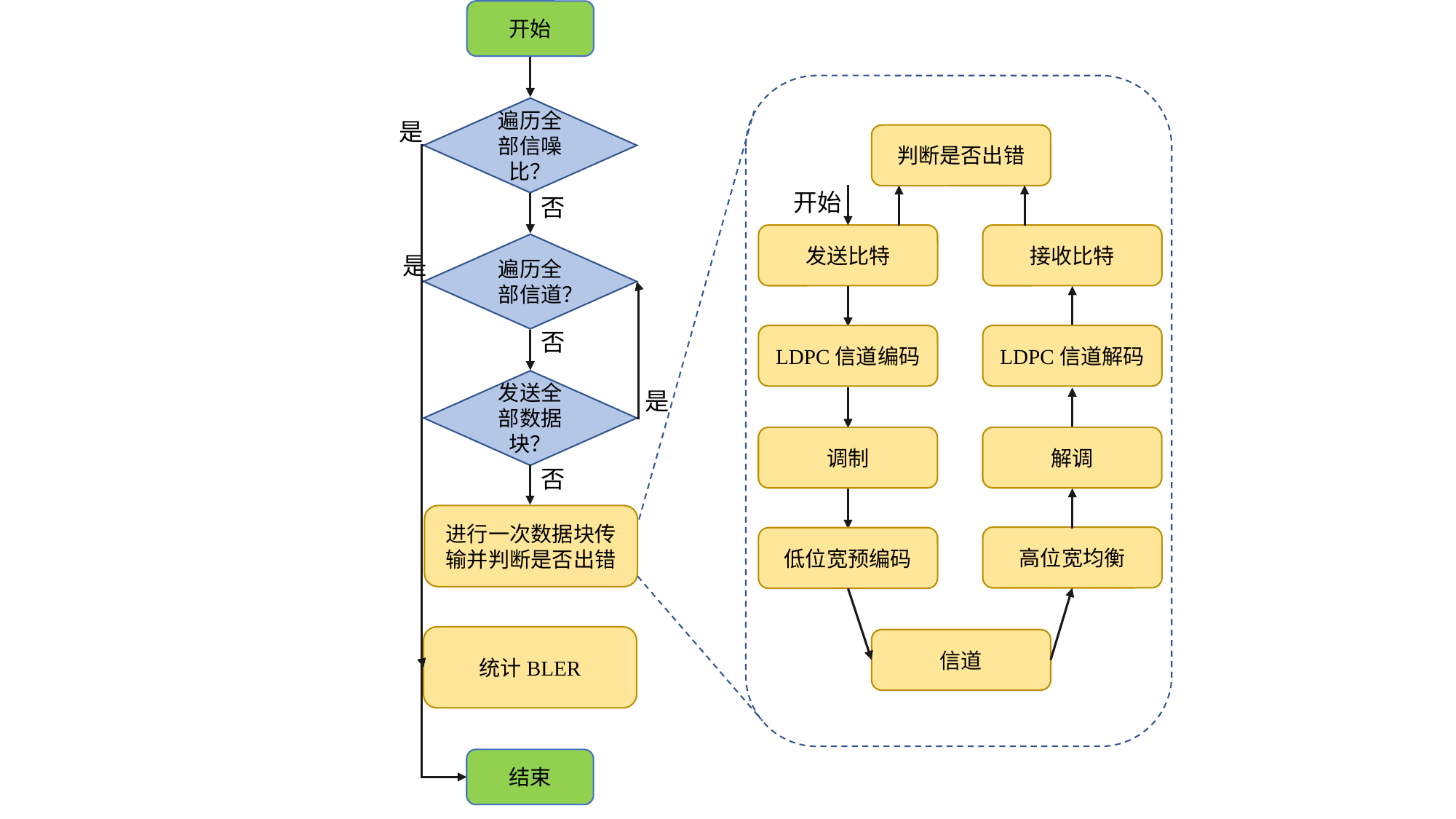

开始

遍历全部信噪比？
是
判断是否出错
开始

否

发送比特
接收比特
遍历全部信道？
是

否
LDPC信道编码
LDPC信道解码

发送全部数据块？
是

调制
解调
否

进行一次数据块传输并判断是否出错
高位宽均衡
低位宽预编码
统计BLER
信道
结束